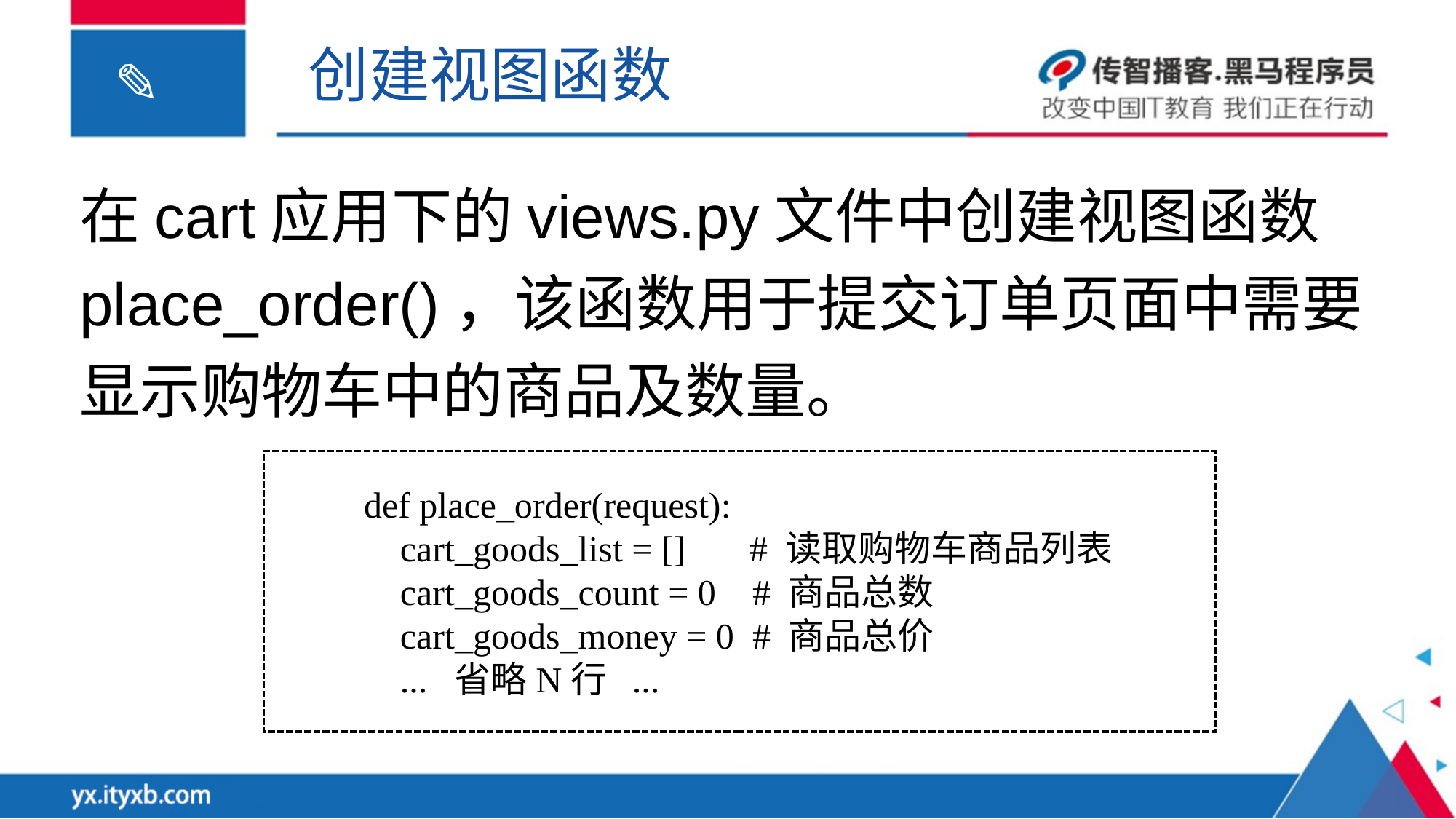

创建视图函数
在cart应用下的views.py文件中创建视图函数place_order()，该函数用于提交订单页面中需要显示购物车中的商品及数量。

def place_order(request):
    cart_goods_list = []       # 读取购物车商品列表
    cart_goods_count = 0    # 商品总数
    cart_goods_money = 0  # 商品总价
    ...  省略N行  ...